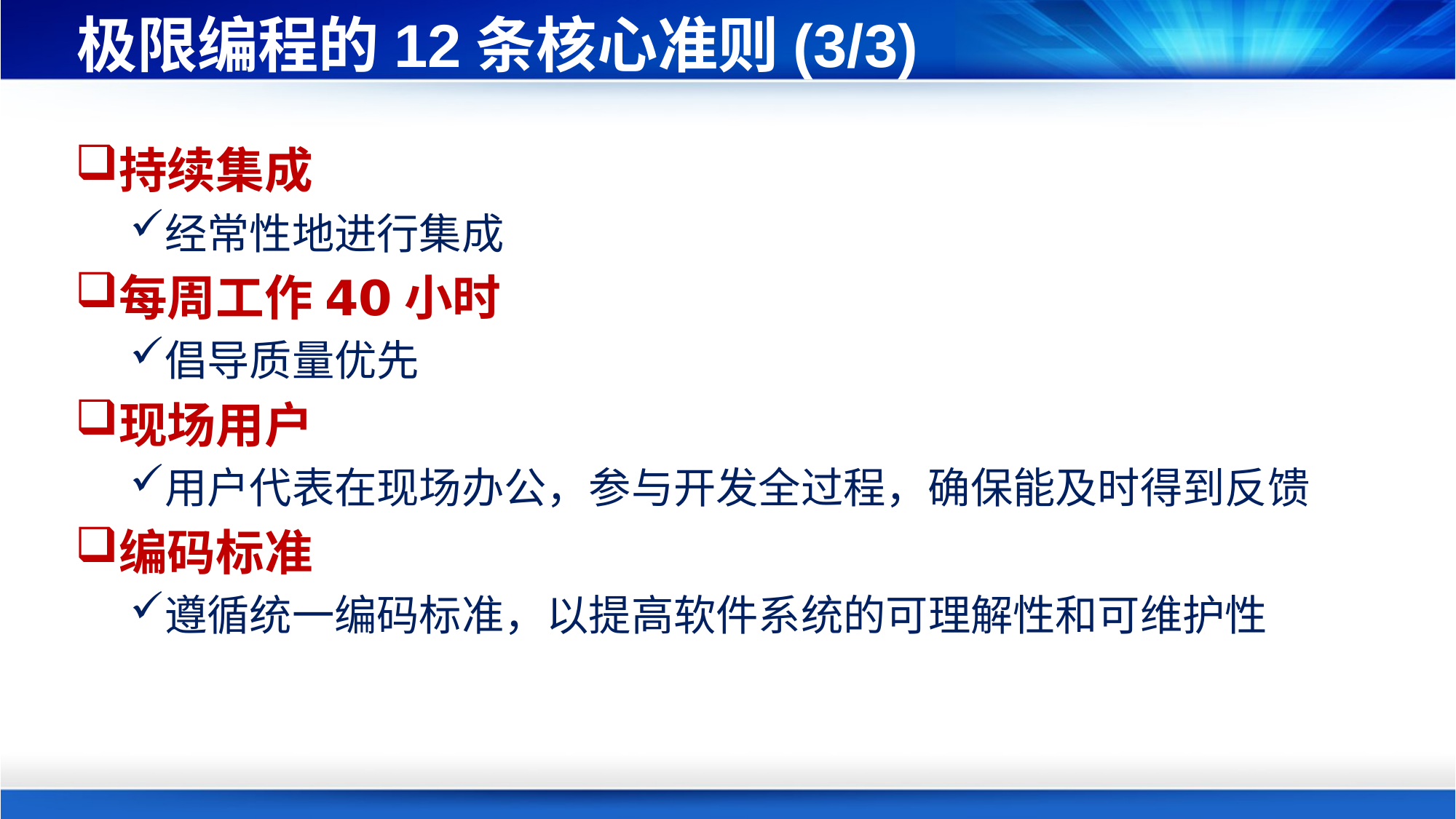

# 极限编程的12条核心准则(3/3)
持续集成
经常性地进行集成
每周工作40小时
倡导质量优先
现场用户
用户代表在现场办公，参与开发全过程，确保能及时得到反馈
编码标准
遵循统一编码标准，以提高软件系统的可理解性和可维护性